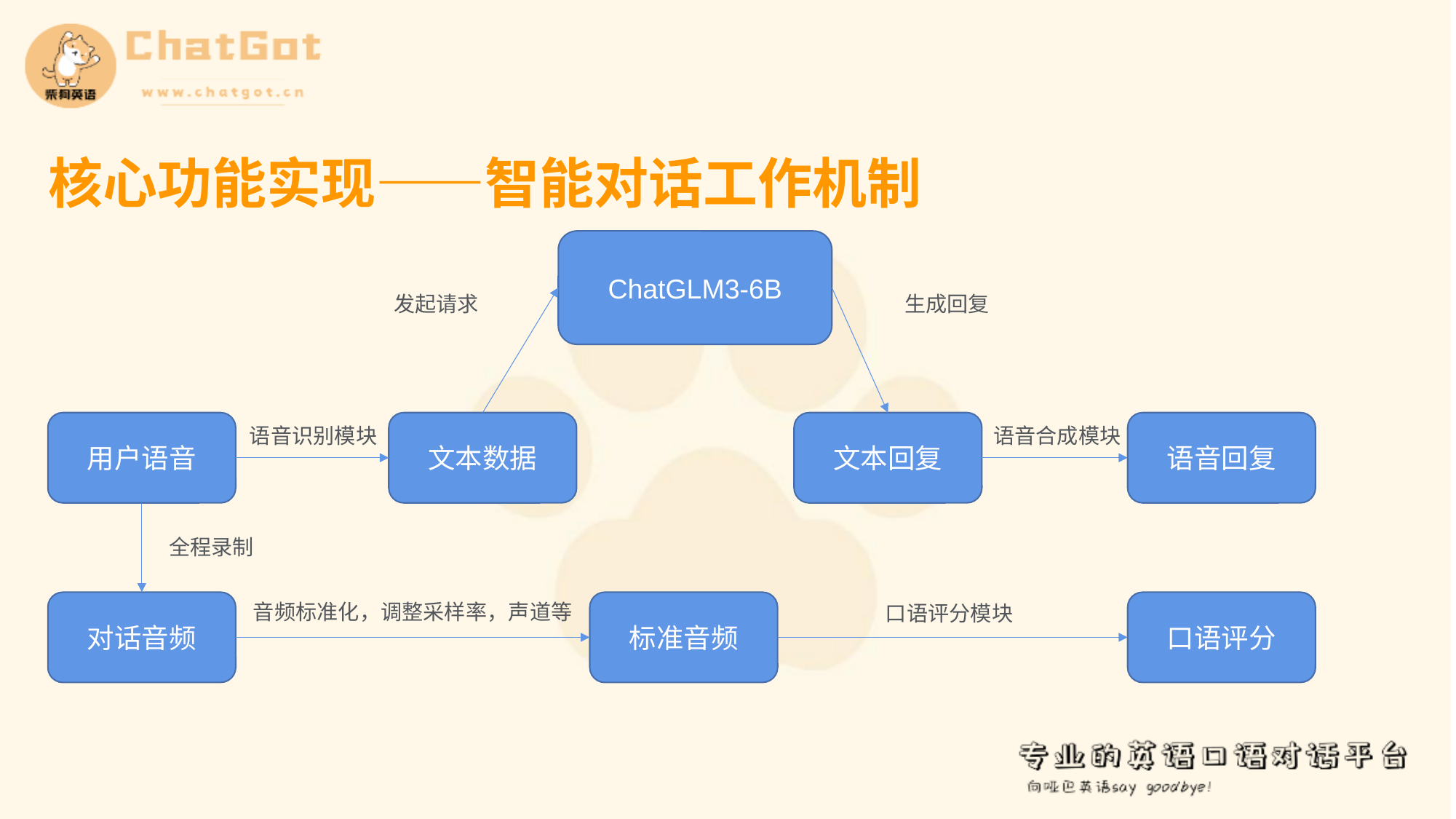

核心功能实现——智能对话工作机制
ChatGLM3-6B
生成回复
发起请求
用户语音
文本数据
文本回复
语音回复
语音识别模块
语音合成模块
全程录制
对话音频
标准音频
口语评分
音频标准化，调整采样率，声道等
口语评分模块